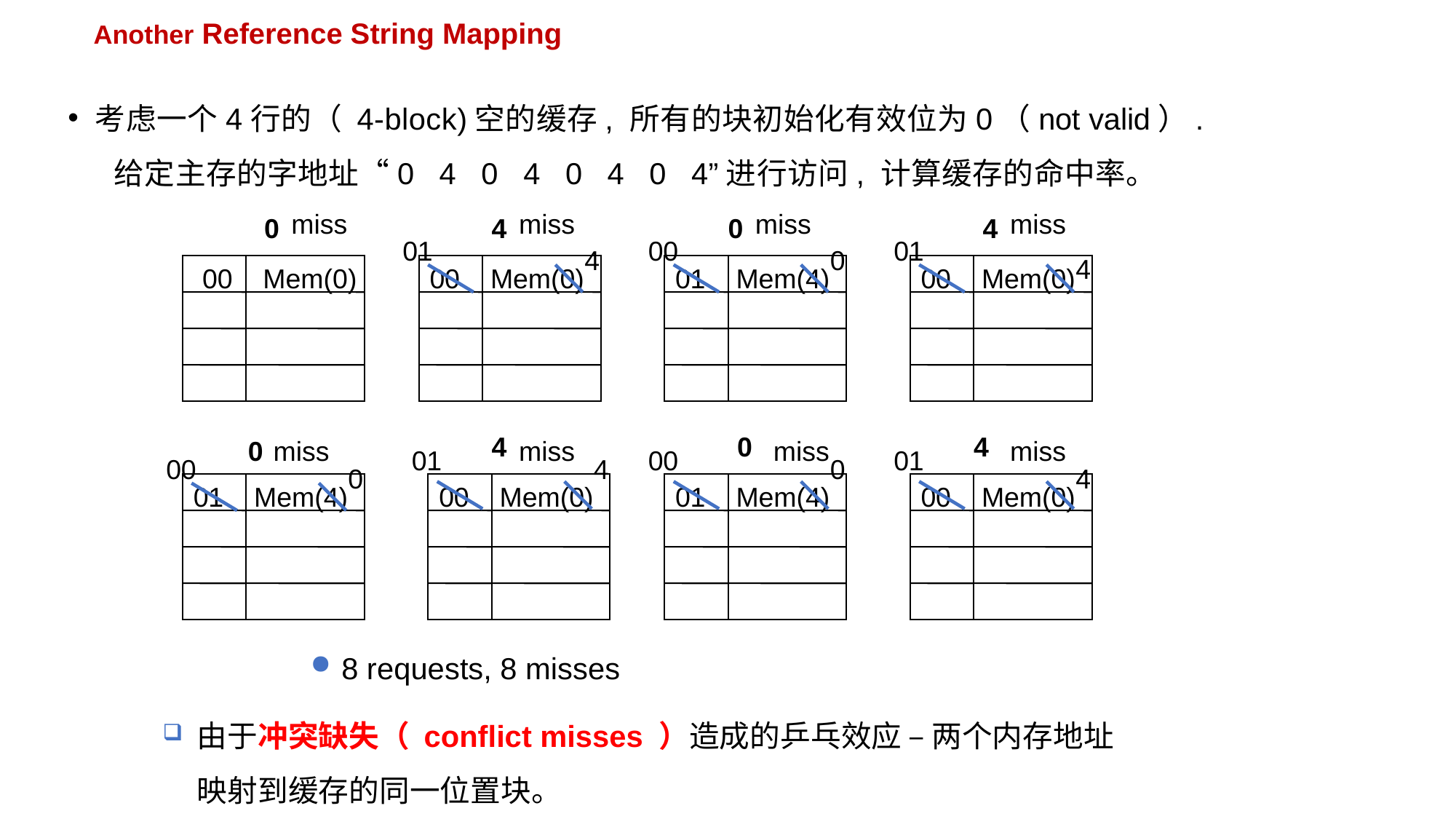

# Another Reference String Mapping
考虑一个4行的（ 4-block)空的缓存, 所有的块初始化有效位为0（not valid）. 给定主存的字地址“0   4   0   4   0   4   0   4”进行访问, 计算缓存的命中率。
miss
miss
miss
miss
0
4
0
4
01
4

00
0

01
4

00    Mem(0)
00    Mem(0)
01    Mem(4)
00    Mem(0)

4
0
4
miss
miss
miss
miss
0
01
4

00
0

01
4

00
0

01    Mem(4)
00    Mem(0)
01    Mem(4)
00    Mem(0)

8 requests, 8 misses
由于冲突缺失（ conflict misses ）造成的乒乓效应 – 两个内存地址映射到缓存的同一位置块。